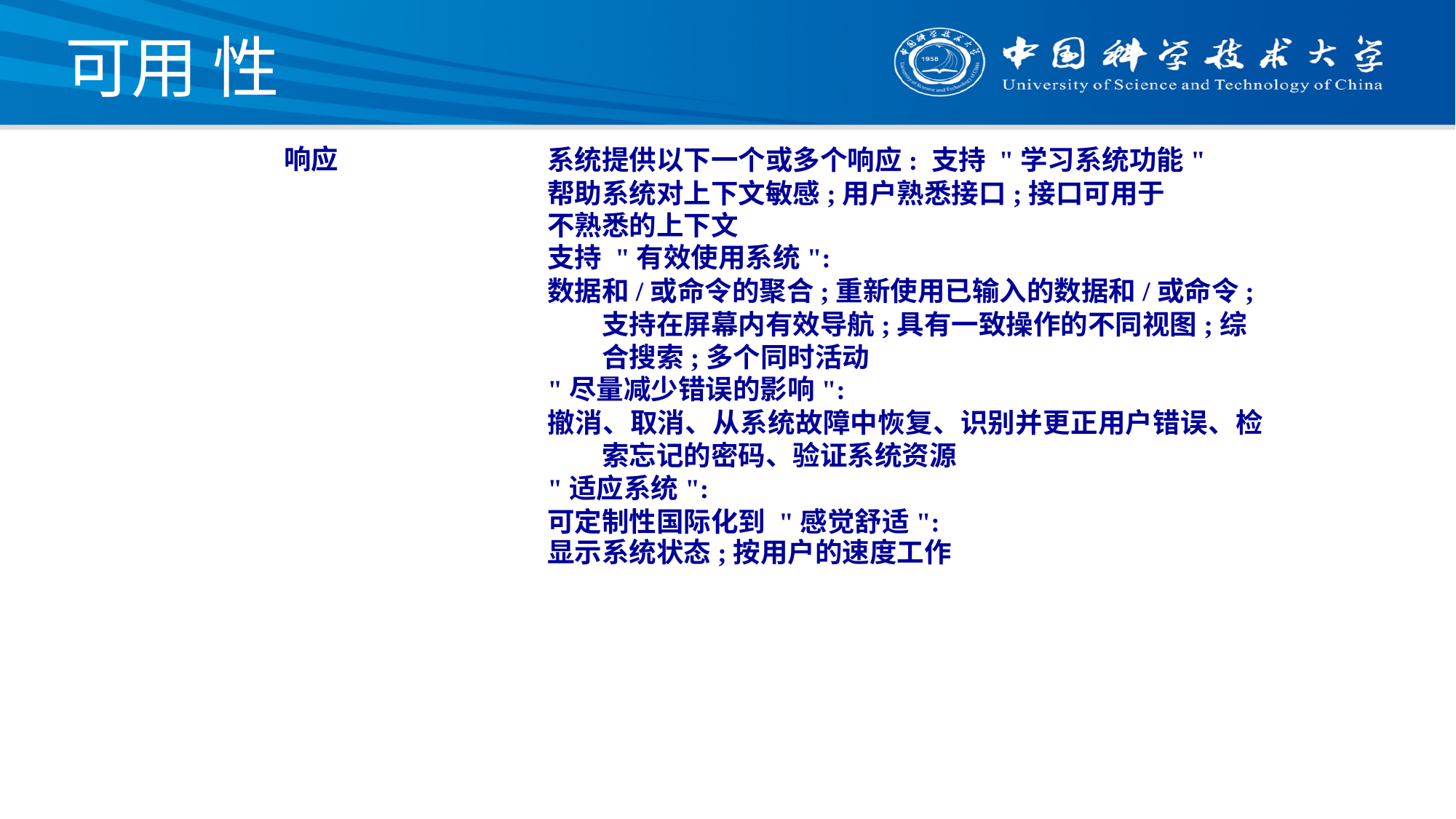

# 可用 性
响应
系统提供以下一个或多个响应: 支持 "学习系统功能"
帮助系统对上下文敏感;用户熟悉接口;接口可用于
不熟悉的上下文
支持 "有效使用系统":
数据和/或命令的聚合;重新使用已输入的数据和/或命令;支持在屏幕内有效导航;具有一致操作的不同视图;综合搜索;多个同时活动
"尽量减少错误的影响":
撤消、取消、从系统故障中恢复、识别并更正用户错误、检索忘记的密码、验证系统资源
"适应系统":
可定制性国际化到 "感觉舒适":
显示系统状态;按用户的速度工作